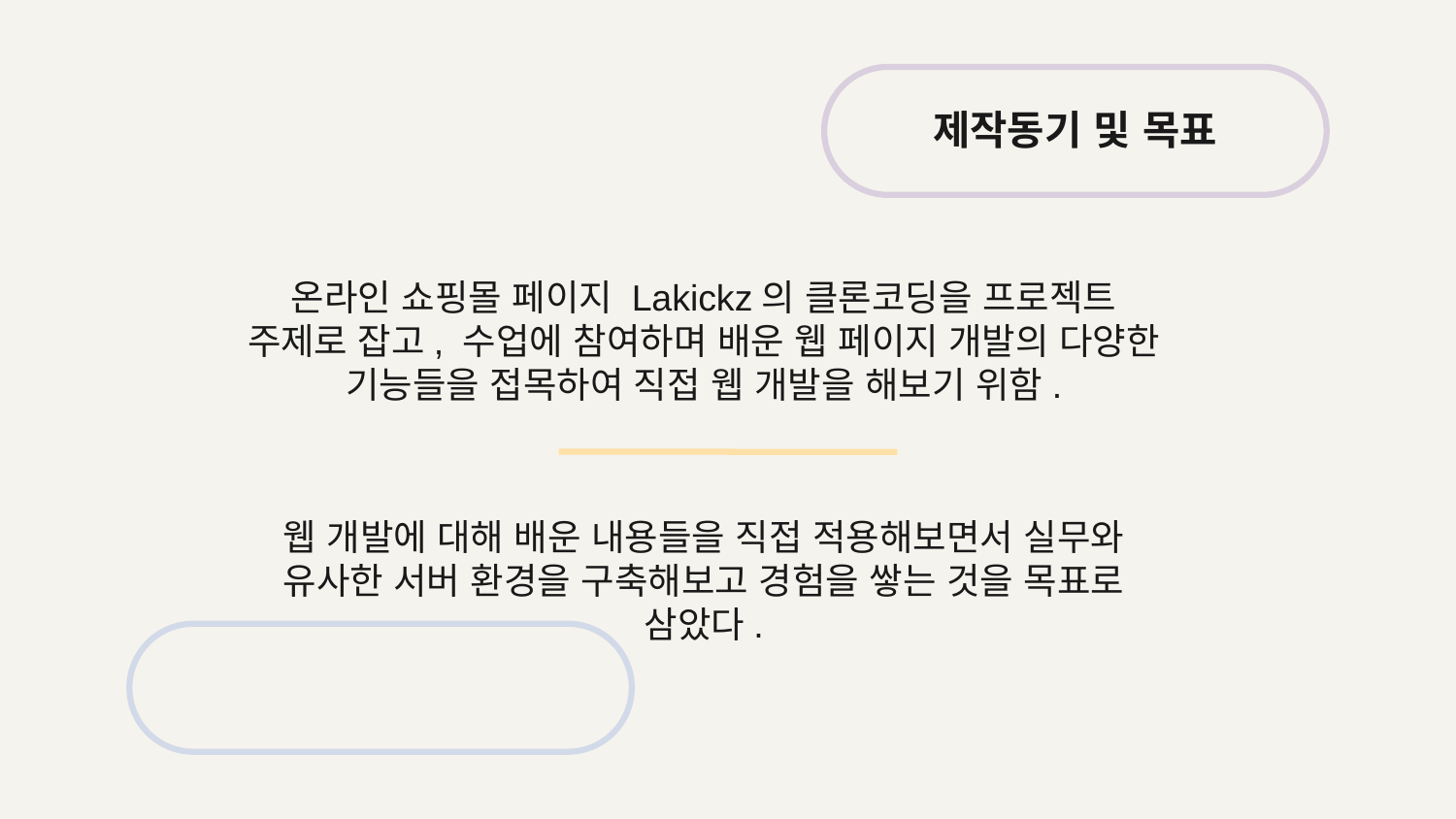

# 제작동기 및 목표
온라인 쇼핑몰 페이지 Lakickz의 클론코딩을 프로젝트 주제로 잡고, 수업에 참여하며 배운 웹 페이지 개발의 다양한 기능들을 접목하여 직접 웹 개발을 해보기 위함.

웹 개발에 대해 배운 내용들을 직접 적용해보면서 실무와 유사한 서버 환경을 구축해보고 경험을 쌓는 것을 목표로 삼았다.